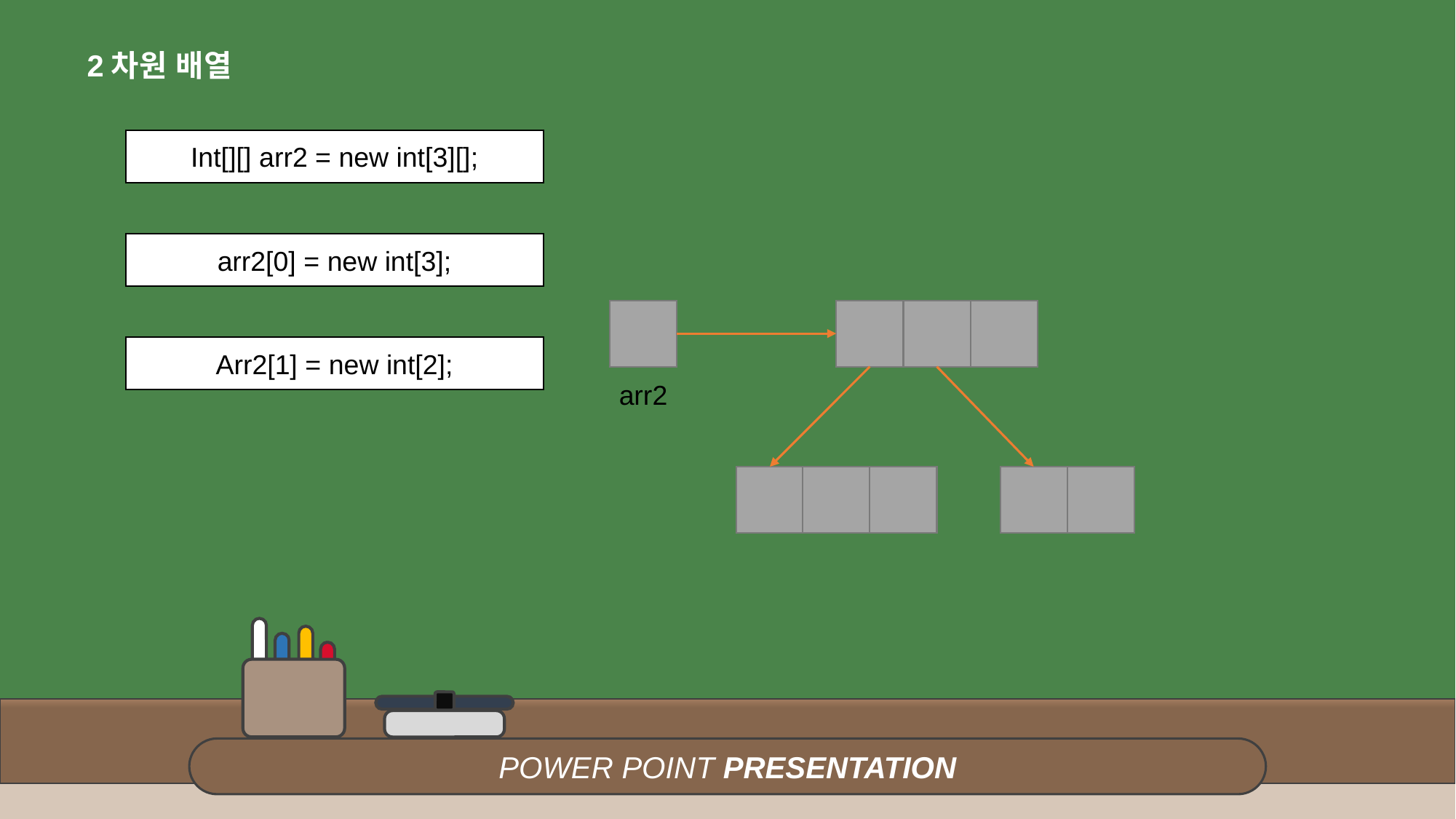

2차원 배열
Int[][] arr2 = new int[3][];
arr2[0] = new int[3];

Arr2[1] = new int[2];
arr2

POWER POINT PRESENTATION